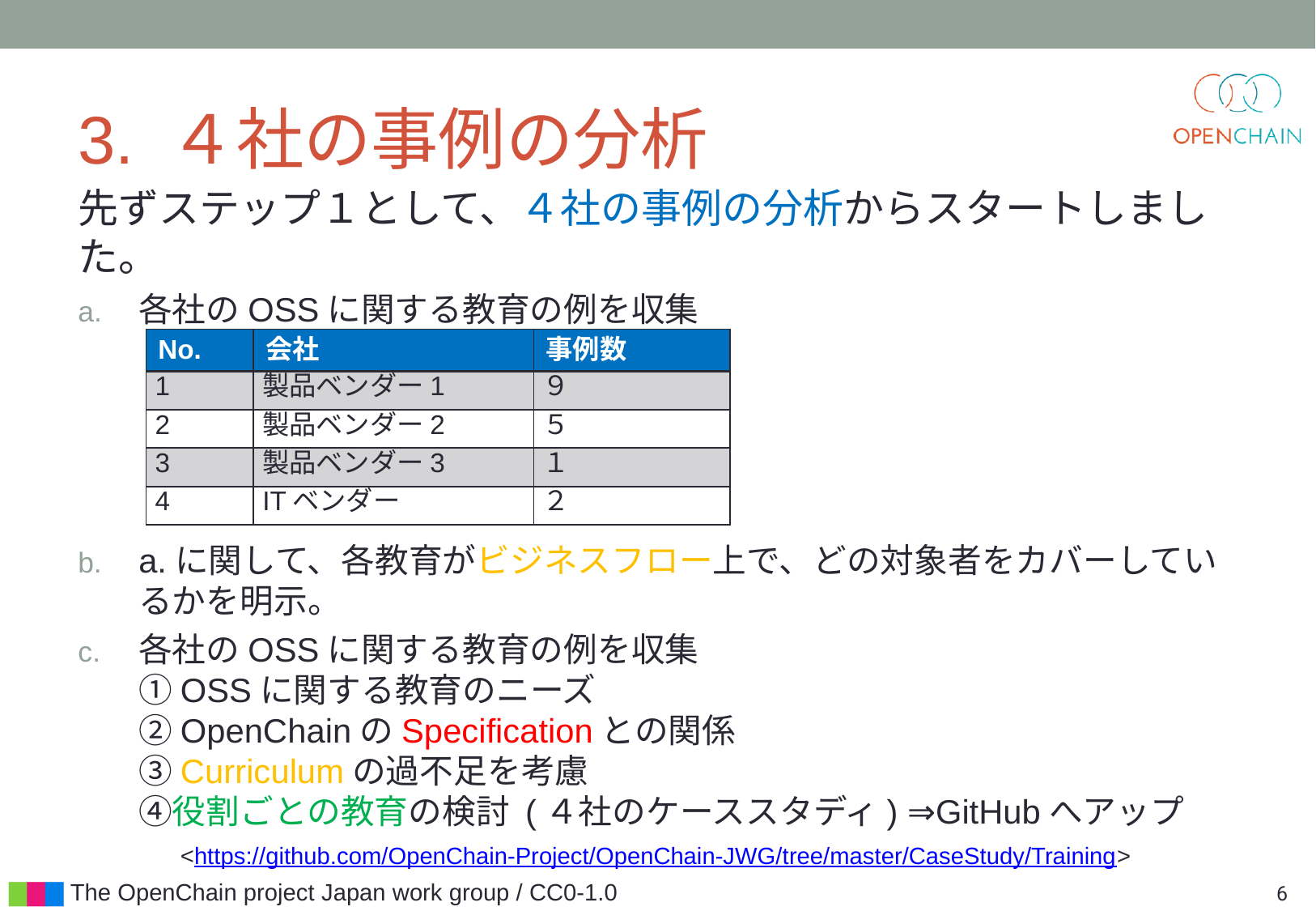

# 3. ４社の事例の分析
先ずステップ１として、４社の事例の分析からスタートしました。
各社のOSSに関する教育の例を収集
a.に関して、各教育がビジネスフロー上で、どの対象者をカバーしているかを明示。
各社のOSSに関する教育の例を収集
①OSSに関する教育のニーズ
②OpenChainのSpecificationとの関係
③Curriculumの過不足を考慮
④役割ごとの教育の検討 (４社のケーススタディ) ⇒GitHubへアップ
　<https://github.com/OpenChain-Project/OpenChain-JWG/tree/master/CaseStudy/Training>
| No. | 会社 | 事例数 |
| --- | --- | --- |
| 1 | 製品ベンダー1 | ９ |
| 2 | 製品ベンダー2 | ５ |
| 3 | 製品ベンダー3 | １ |
| 4 | ITベンダー | ２ |
6